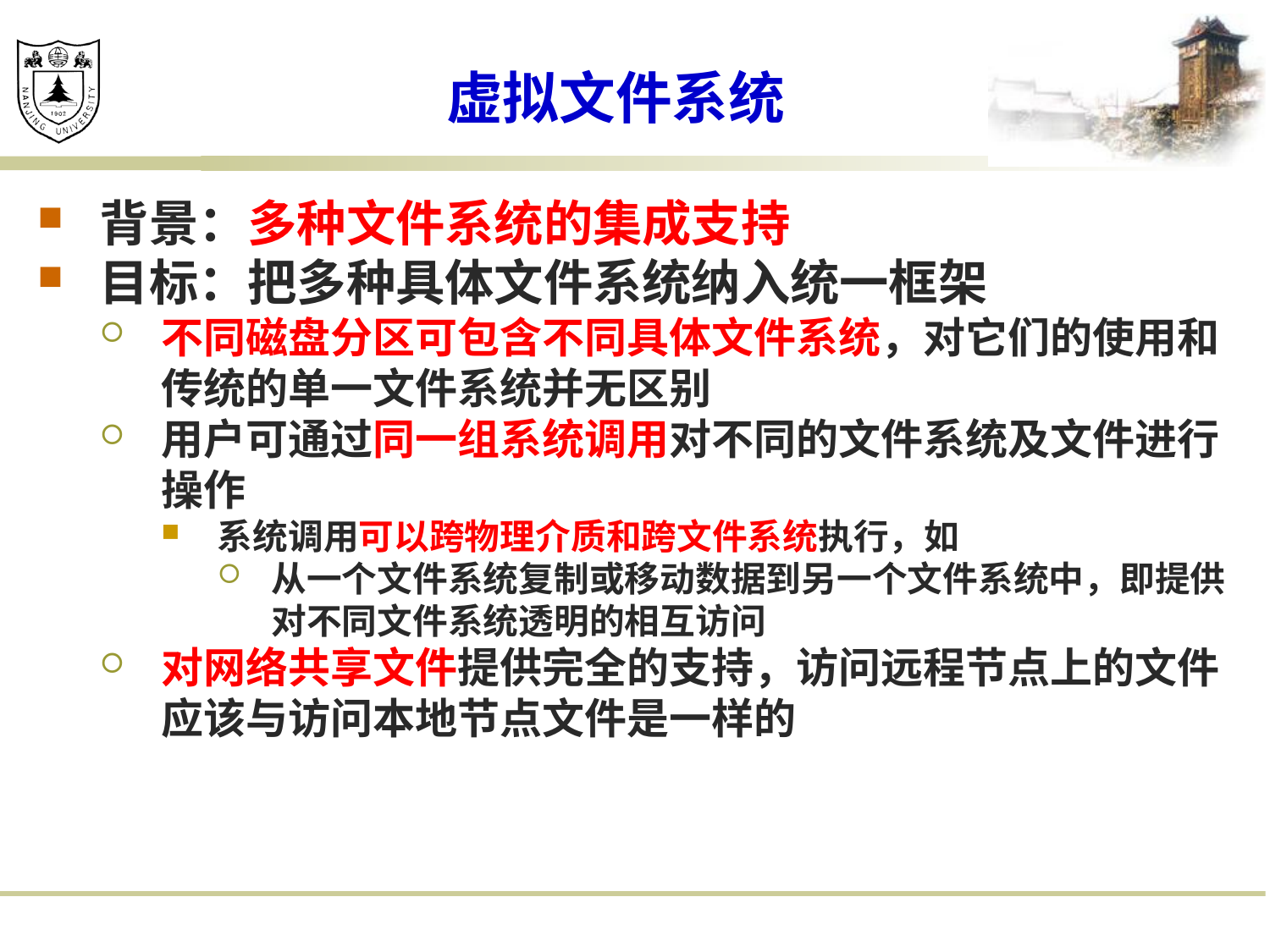

# 虚拟文件系统
背景：多种文件系统的集成支持
目标：把多种具体文件系统纳入统一框架
不同磁盘分区可包含不同具体文件系统，对它们的使用和传统的单一文件系统并无区别
用户可通过同一组系统调用对不同的文件系统及文件进行操作
系统调用可以跨物理介质和跨文件系统执行，如
从一个文件系统复制或移动数据到另一个文件系统中，即提供对不同文件系统透明的相互访问
对网络共享文件提供完全的支持，访问远程节点上的文件应该与访问本地节点文件是一样的

112